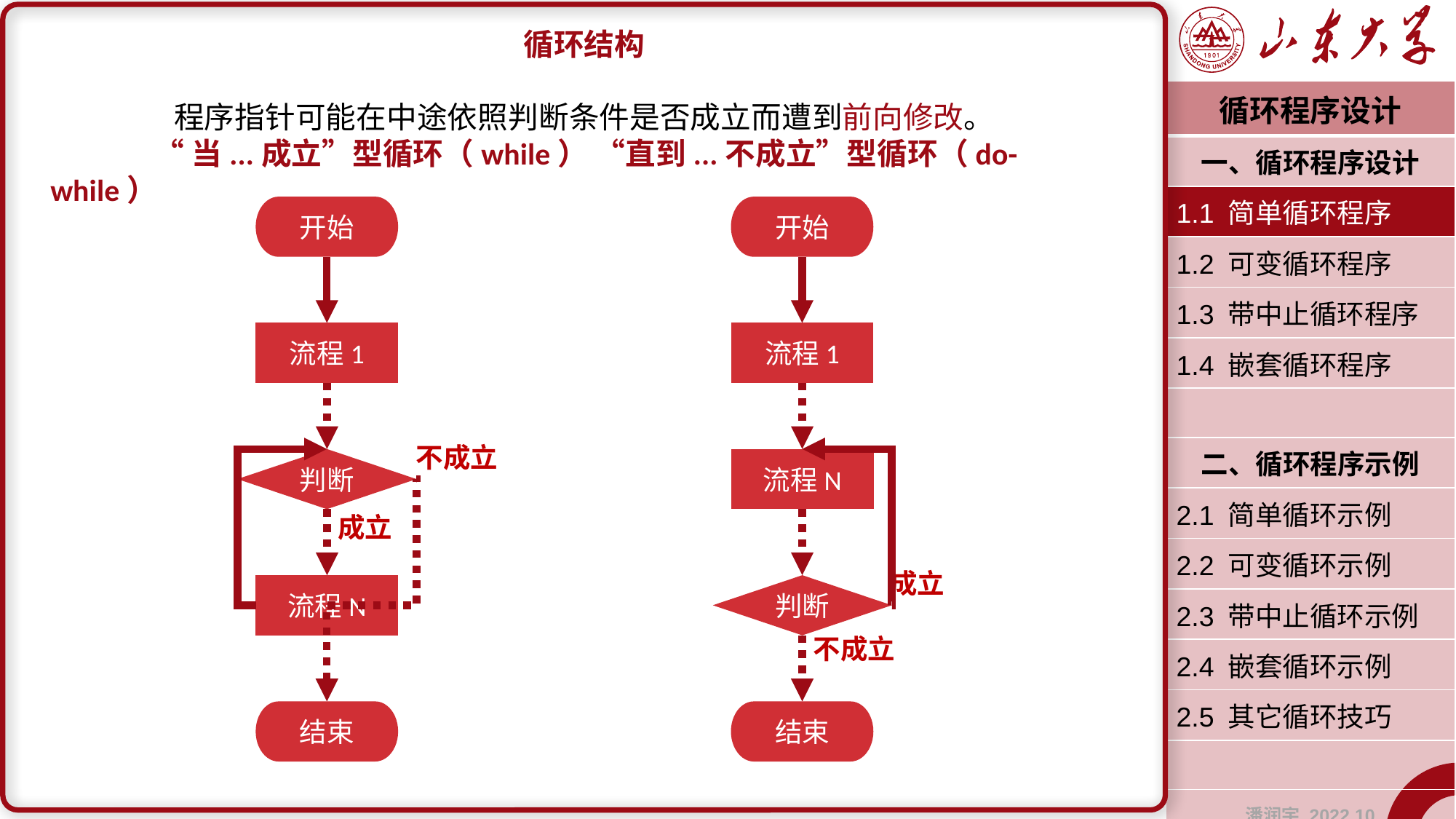

循环结构

程序指针可能在中途依照判断条件是否成立而遭到前向修改。
               “当...成立”型循环（while） “直到...不成立”型循环（do-while）
| 循环程序设计 |
| --- |
| 一、循环程序设计 |
| 1.1 简单循环程序 |
| 1.2 可变循环程序 |
| 1.3 带中止循环程序 |
| 1.4 嵌套循环程序 |
|  |
| 二、循环程序示例 |
| 2.1 简单循环示例 |
| 2.2 可变循环示例 |
| 2.3 带中止循环示例 |
| 2.4 嵌套循环示例 |
| 2.5 其它循环技巧 |
|  |
| 潘润宇 2022.10 |
开始
开始
流程1
流程1
不成立
判断
流程N
成立
成立
流程N
判断
不成立
结束
结束